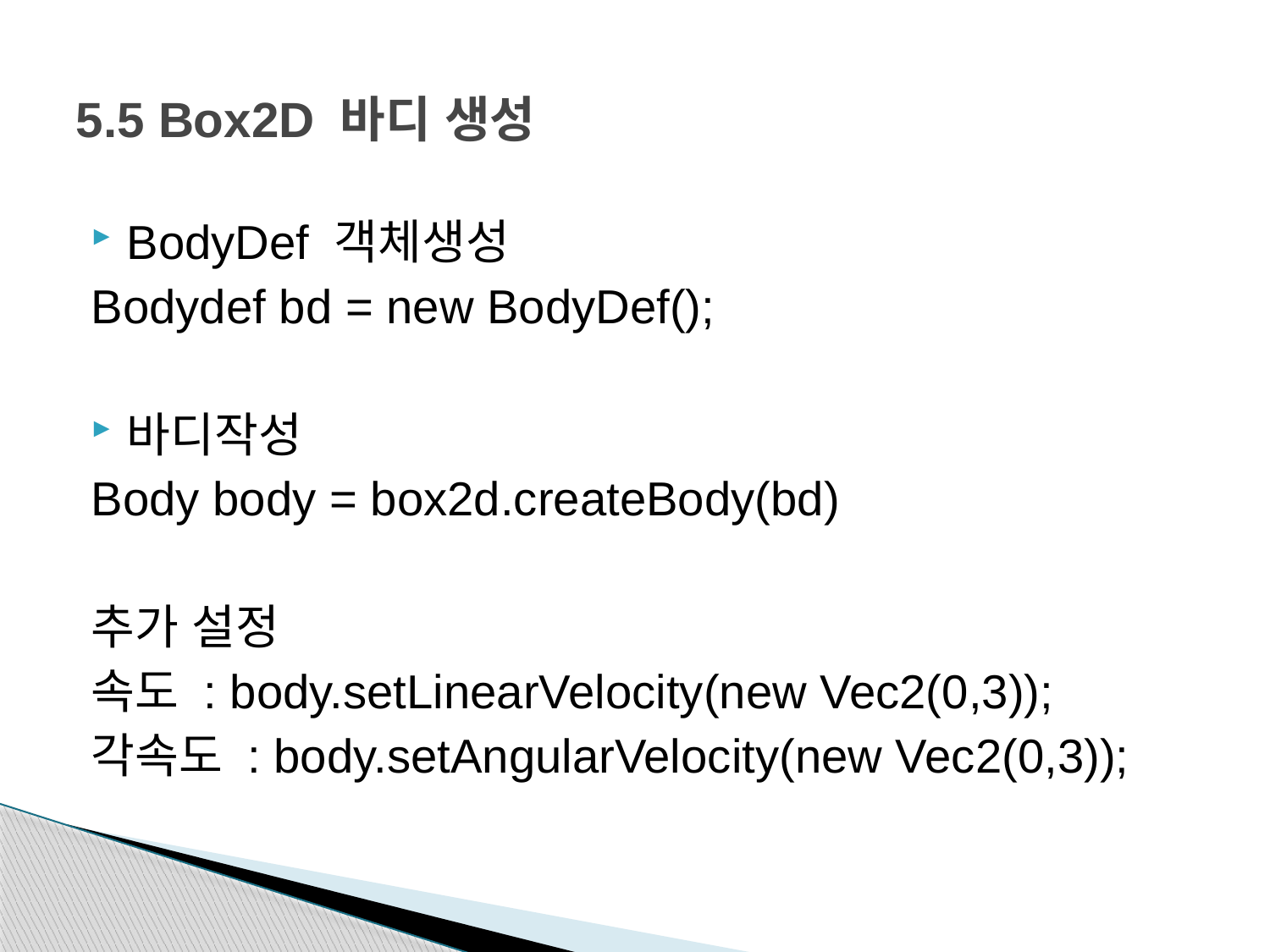

# 5.5 Box2D 바디 생성
BodyDef 객체생성
Bodydef bd = new BodyDef();

바디작성
Body body = box2d.createBody(bd)

추가 설정
속도 : body.setLinearVelocity(new Vec2(0,3));
각속도 : body.setAngularVelocity(new Vec2(0,3));